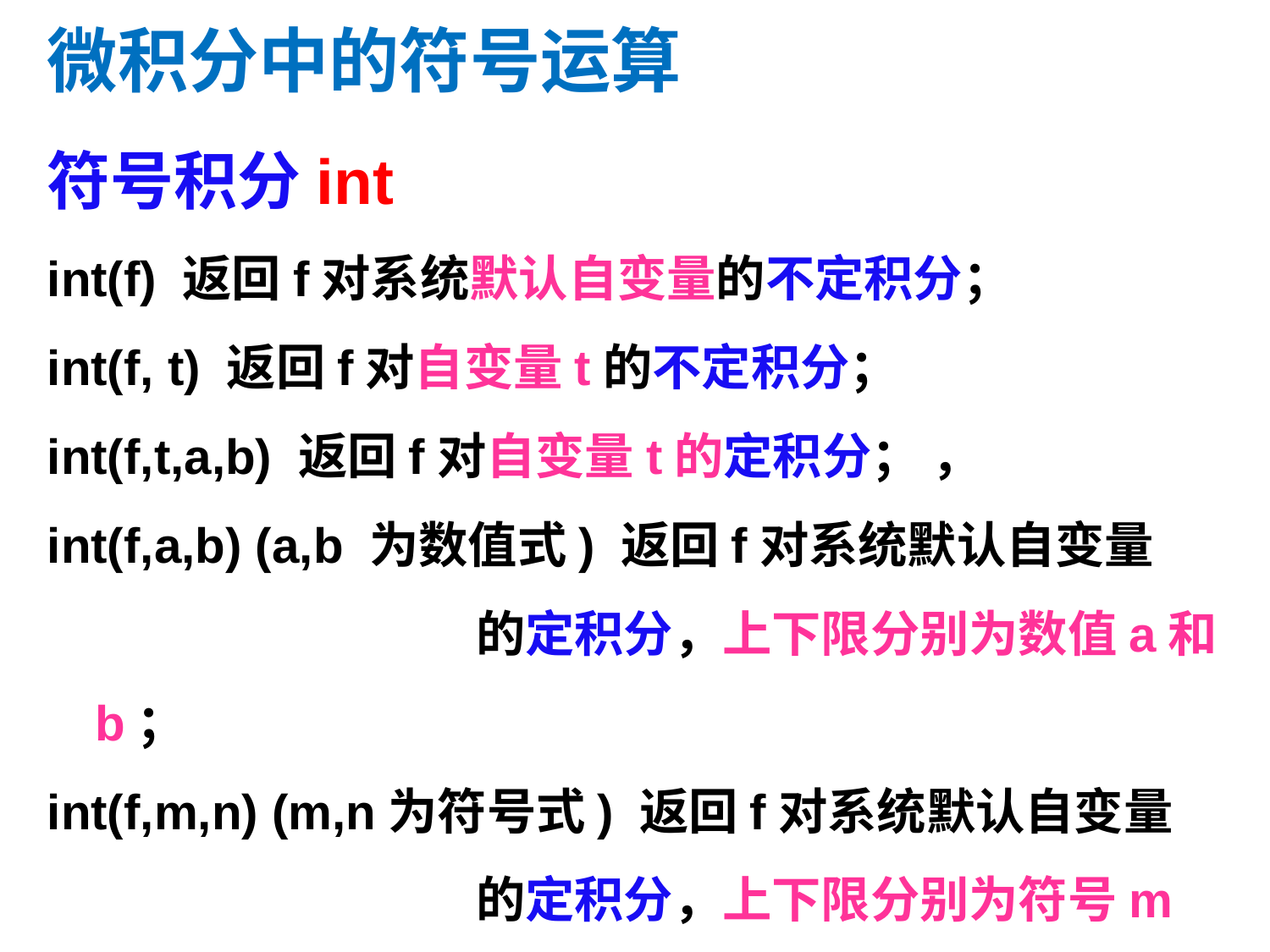

微积分中的符号运算
符号积分int
int(f) 返回f对系统默认自变量的不定积分；
int(f, t) 返回f对自变量t的不定积分；
int(f,t,a,b) 返回f对自变量t的定积分； ，
int(f,a,b) (a,b 为数值式) 返回f对系统默认自变量
				的定积分，上下限分别为数值a和b；
int(f,m,n) (m,n为符号式) 返回f对系统默认自变量
				的定积分，上下限分别为符号m和n；
f,t 需要定义为符号型